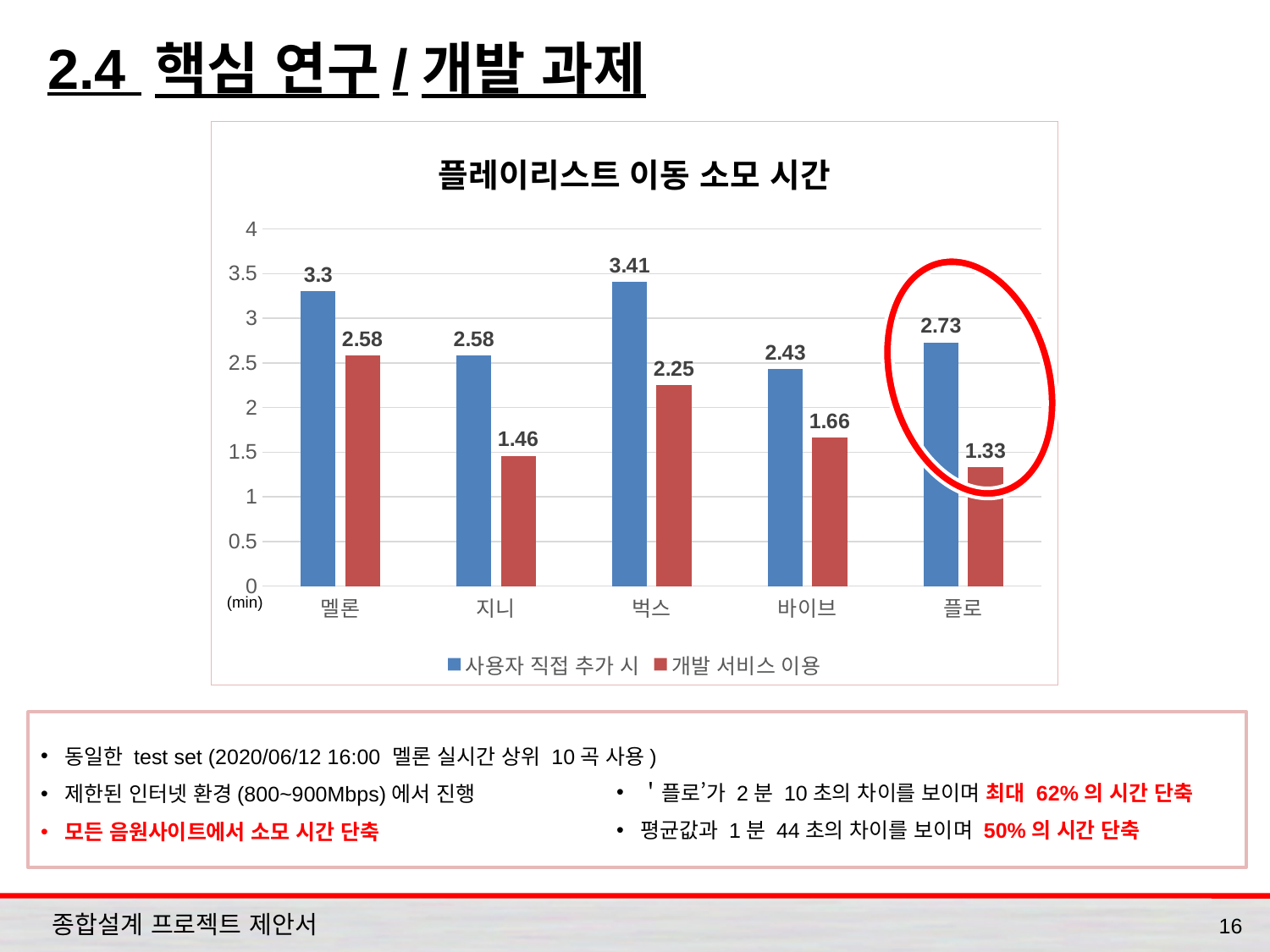

# 2.4 핵심 연구/개발 과제

### Chart: 플레이리스트 이동 소모 시간

| Category | 사용자 직접 추가 시 | 개발 서비스 이용 |
|---|---|---|
| 멜론 | 3.3 | 2.58 |
| 지니 | 2.58 | 1.46 |
| 벅스 | 3.41 | 2.25 |
| 바이브 | 2.43 | 1.66 |
| 플로 | 2.73 | 1.33 |

(min)

동일한 test set (2020/06/12 16:00 멜론 실시간 상위 10곡 사용)
제한된 인터넷 환경(800~900Mbps)에서 진행
모든 음원사이트에서 소모 시간 단축
＇플로’가 2분 10초의 차이를 보이며 최대 62%의 시간 단축
평균값과 1분 44초의 차이를 보이며 50%의 시간 단축